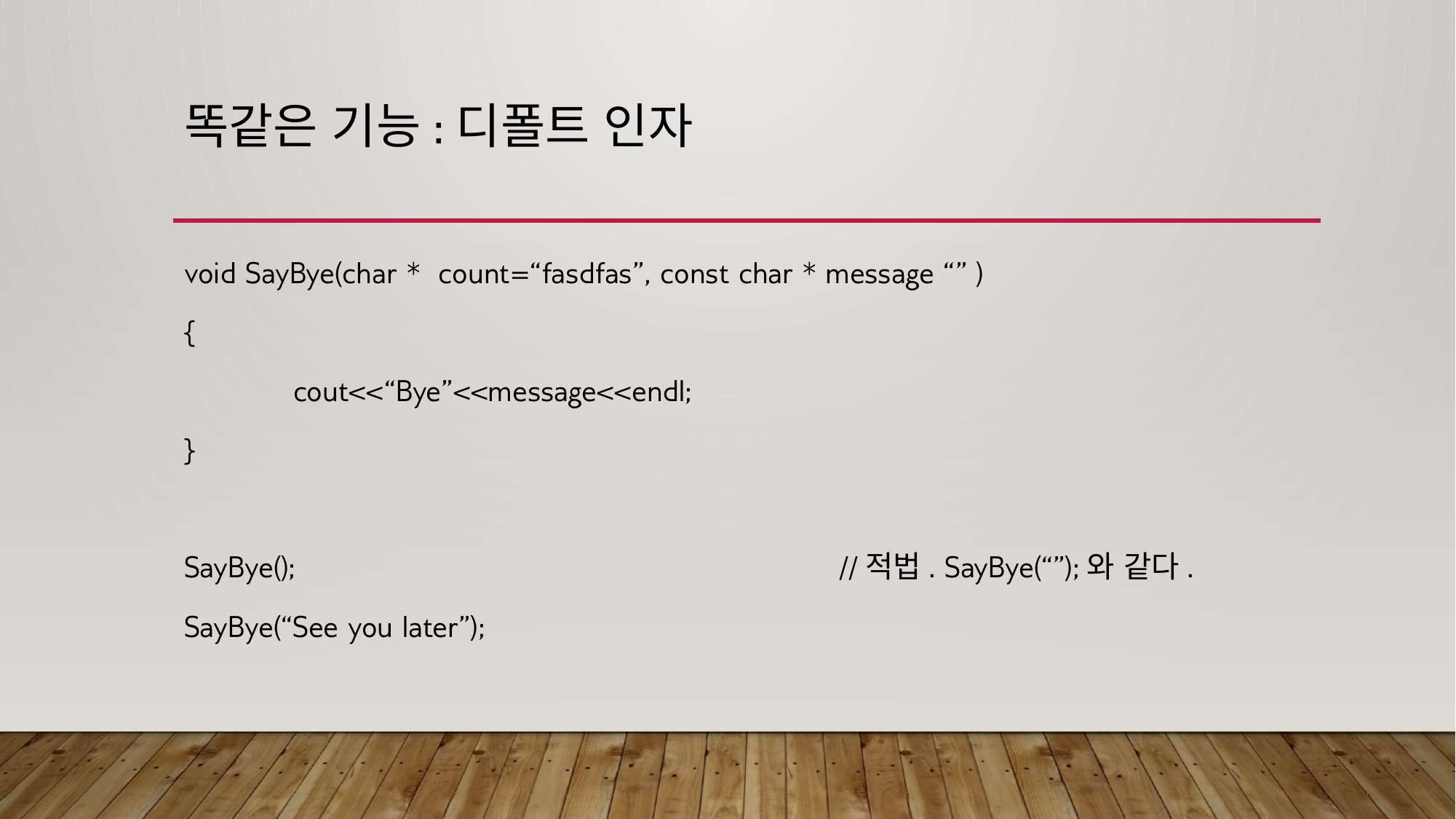

# 똑같은 기능:디폴트 인자
void SayBye(char *  count=“fasdfas”, const char * message “” )
{
	cout<<“Bye”<<message<<endl;
}

SayBye();					//적법. SayBye(“”);와 같다.
SayBye(“See you later”);